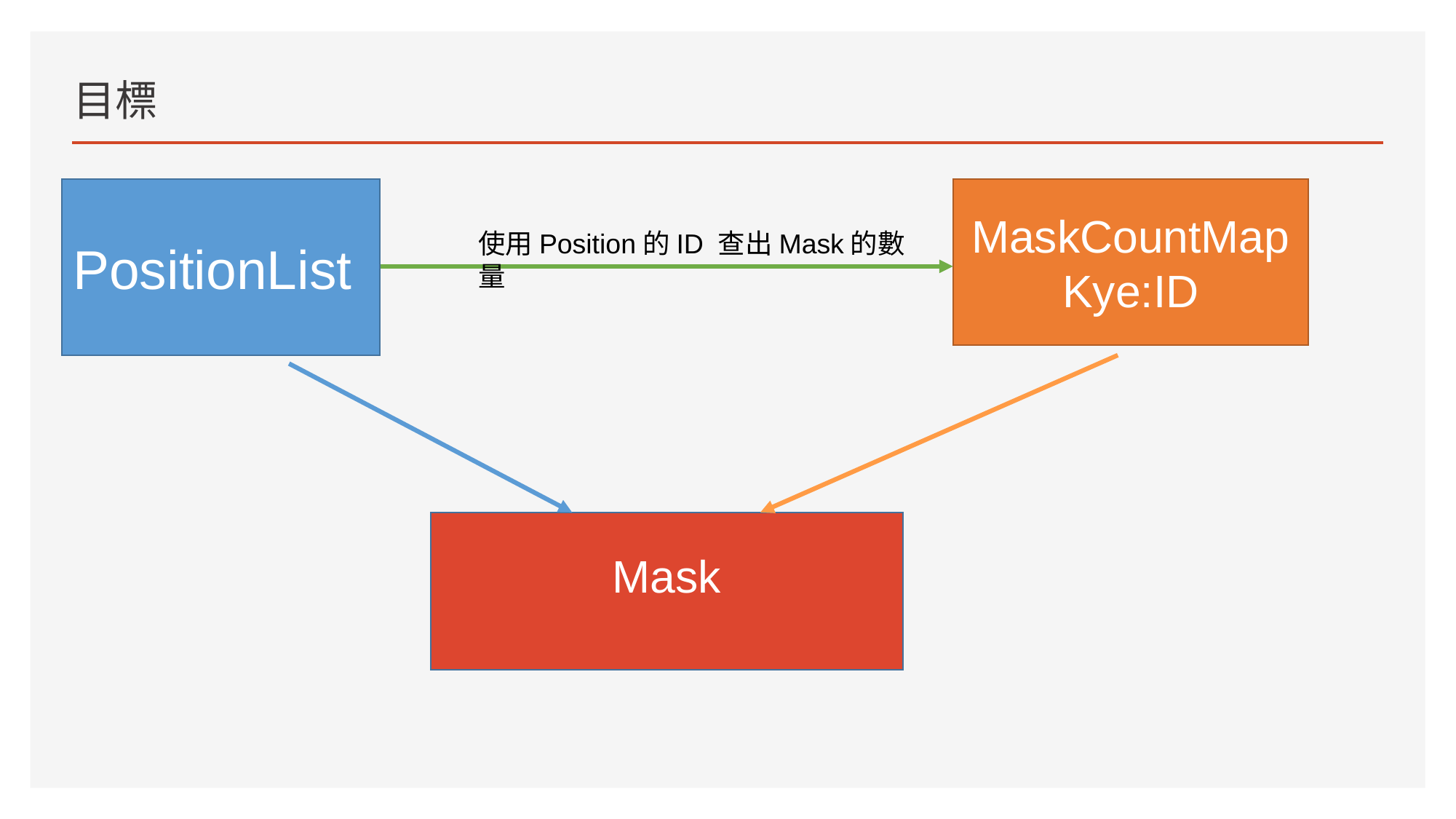

# 目標
MaskCountMap
Kye:ID
PositionList
使用Position的ID 查出Mask的數量
Mask